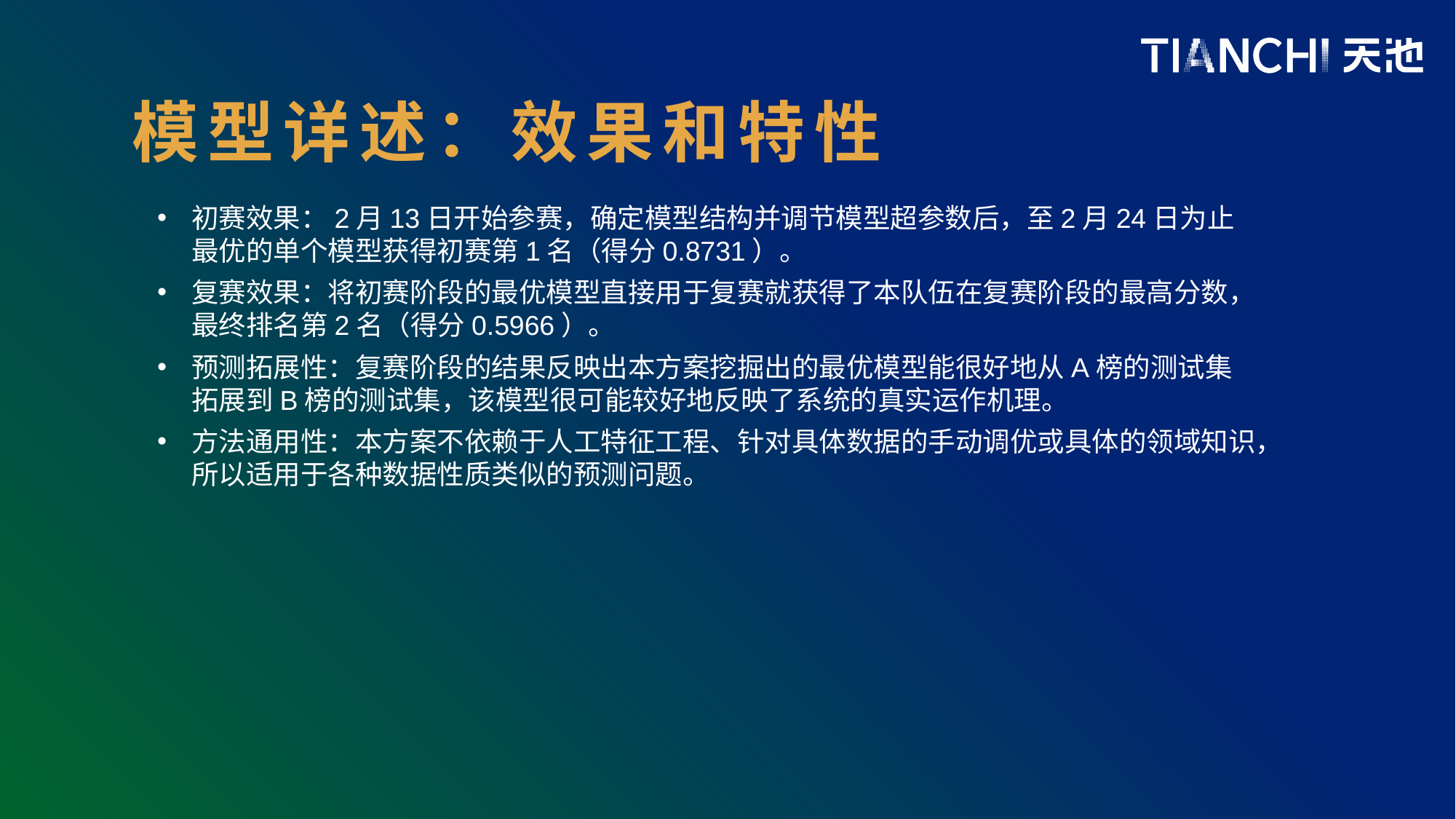

模型详述：效果和特性
初赛效果：2月13日开始参赛，确定模型结构并调节模型超参数后，至2月24日为止最优的单个模型获得初赛第1名（得分0.8731）。
复赛效果：将初赛阶段的最优模型直接用于复赛就获得了本队伍在复赛阶段的最高分数，最终排名第2名（得分0.5966）。
预测拓展性：复赛阶段的结果反映出本方案挖掘出的最优模型能很好地从A榜的测试集拓展到B榜的测试集，该模型很可能较好地反映了系统的真实运作机理。
方法通用性：本方案不依赖于人工特征工程、针对具体数据的手动调优或具体的领域知识，所以适用于各种数据性质类似的预测问题。